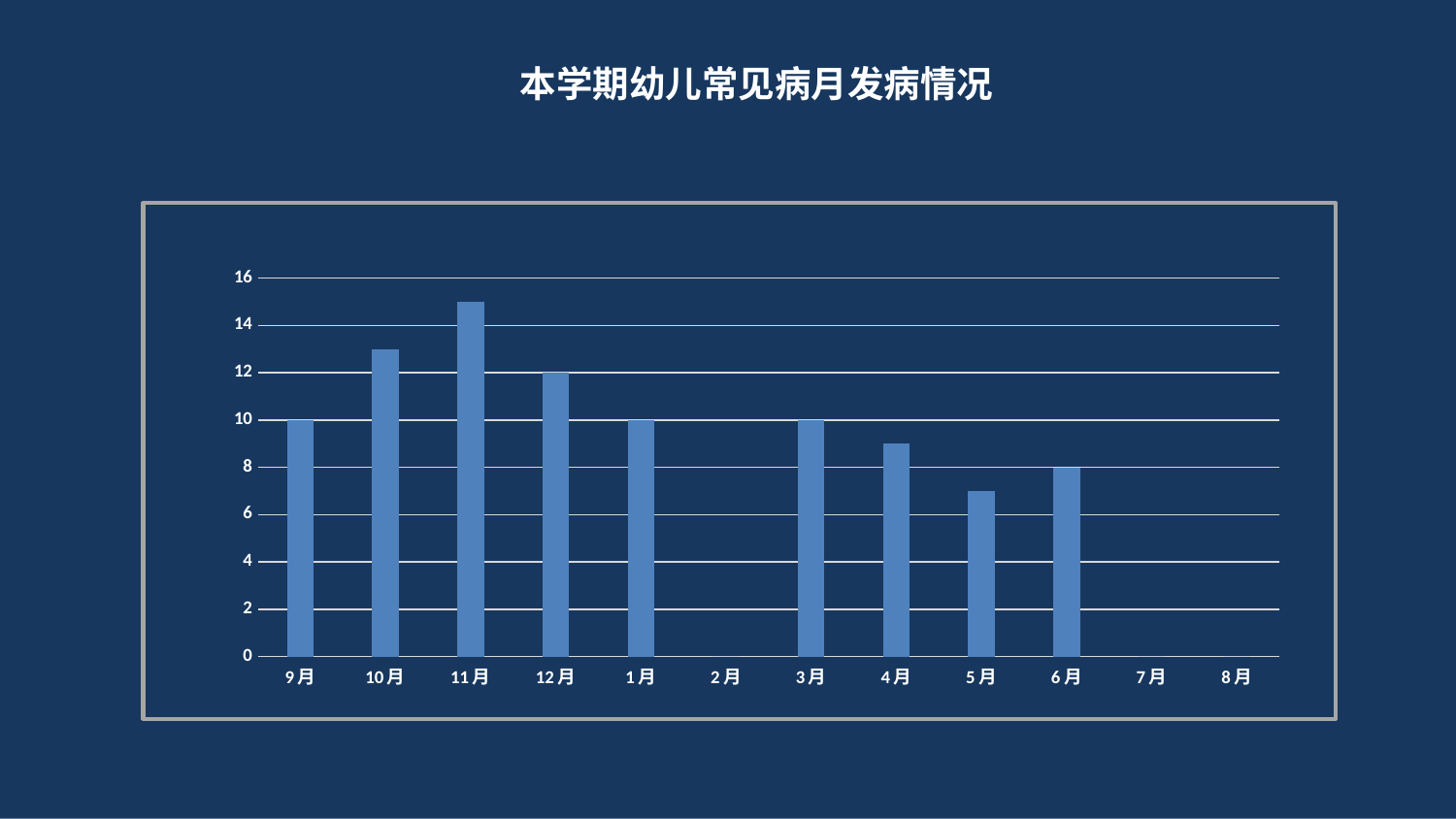

本学期幼儿常见病月发病情况

### Chart

| Category | 常见病月发病情况 |
|---|---|
| 9月 | 10.0 |
| 10月 | 13.0 |
| 11月 | 15.0 |
| 12月 | 12.0 |
| 1月 | 10.0 |
| 2月 | 0.0 |
| 3月 | 10.0 |
| 4月 | 9.0 |
| 5月 | 7.0 |
| 6月 | 8.0 |
| 7月 | 0.0 |
| 8月 | 0.0 |